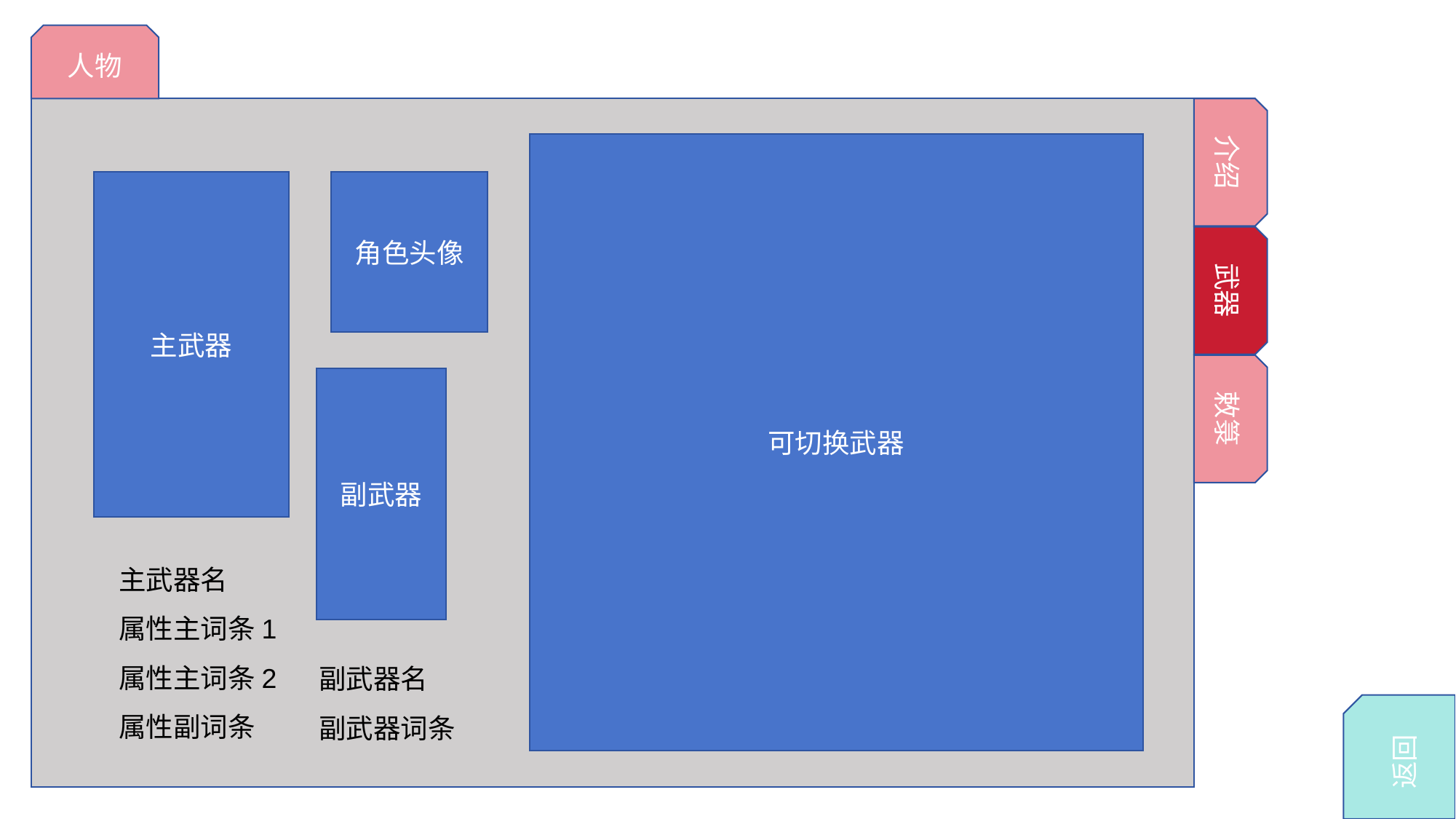

人物

介绍
可切换武器
主武器
角色头像
武器
副武器
敕箓
主武器名
属性主词条1
属性主词条2
属性副词条
副武器名
副武器词条
返回